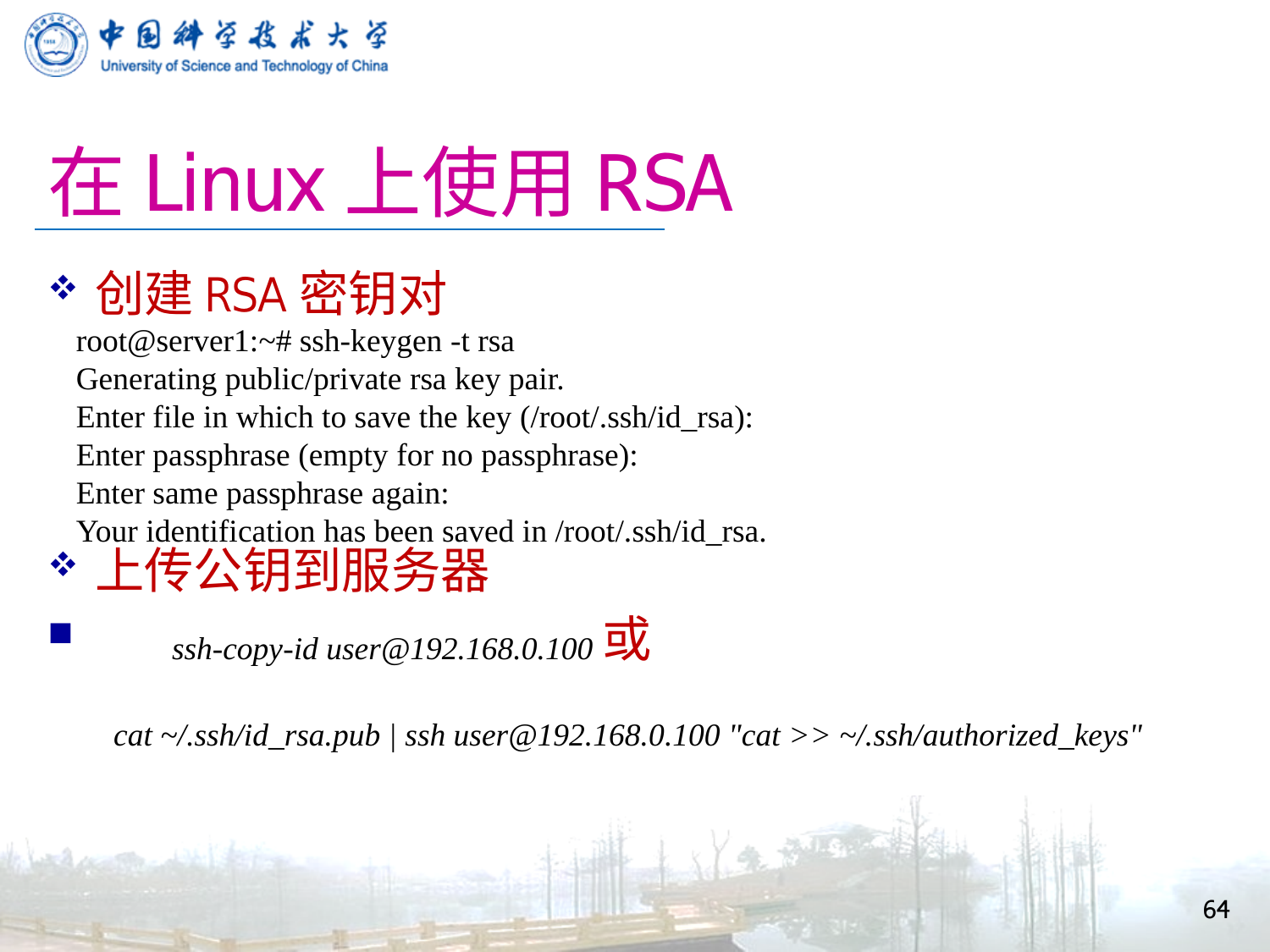

# 在Linux上使用RSA
创建RSA密钥对

上传公钥到服务器
                                             或

root@server1:~# ssh-keygen -t rsa
Generating public/private rsa key pair.
Enter file in which to save the key (/root/.ssh/id_rsa):
Enter passphrase (empty for no passphrase):
Enter same passphrase again:
Your identification has been saved in /root/.ssh/id_rsa.

ssh-copy-id user@192.168.0.100
cat ~/.ssh/id_rsa.pub | ssh user@192.168.0.100 "cat >> ~/.ssh/authorized_keys"
64